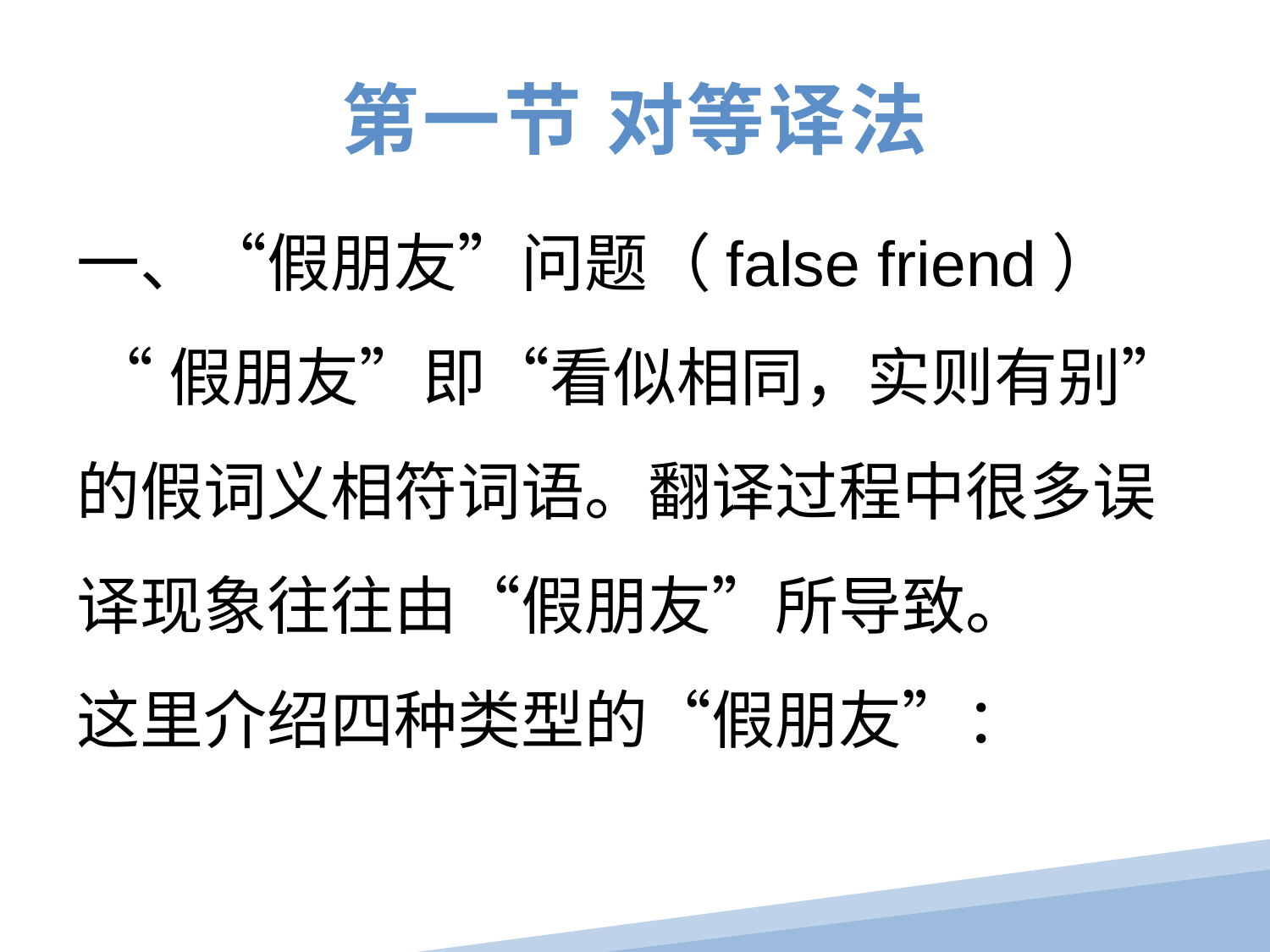

第一节 对等译法
一、“假朋友”问题（false friend）
 “假朋友”即“看似相同，实则有别”的假词义相符词语。翻译过程中很多误译现象往往由“假朋友”所导致。
这里介绍四种类型的“假朋友”：